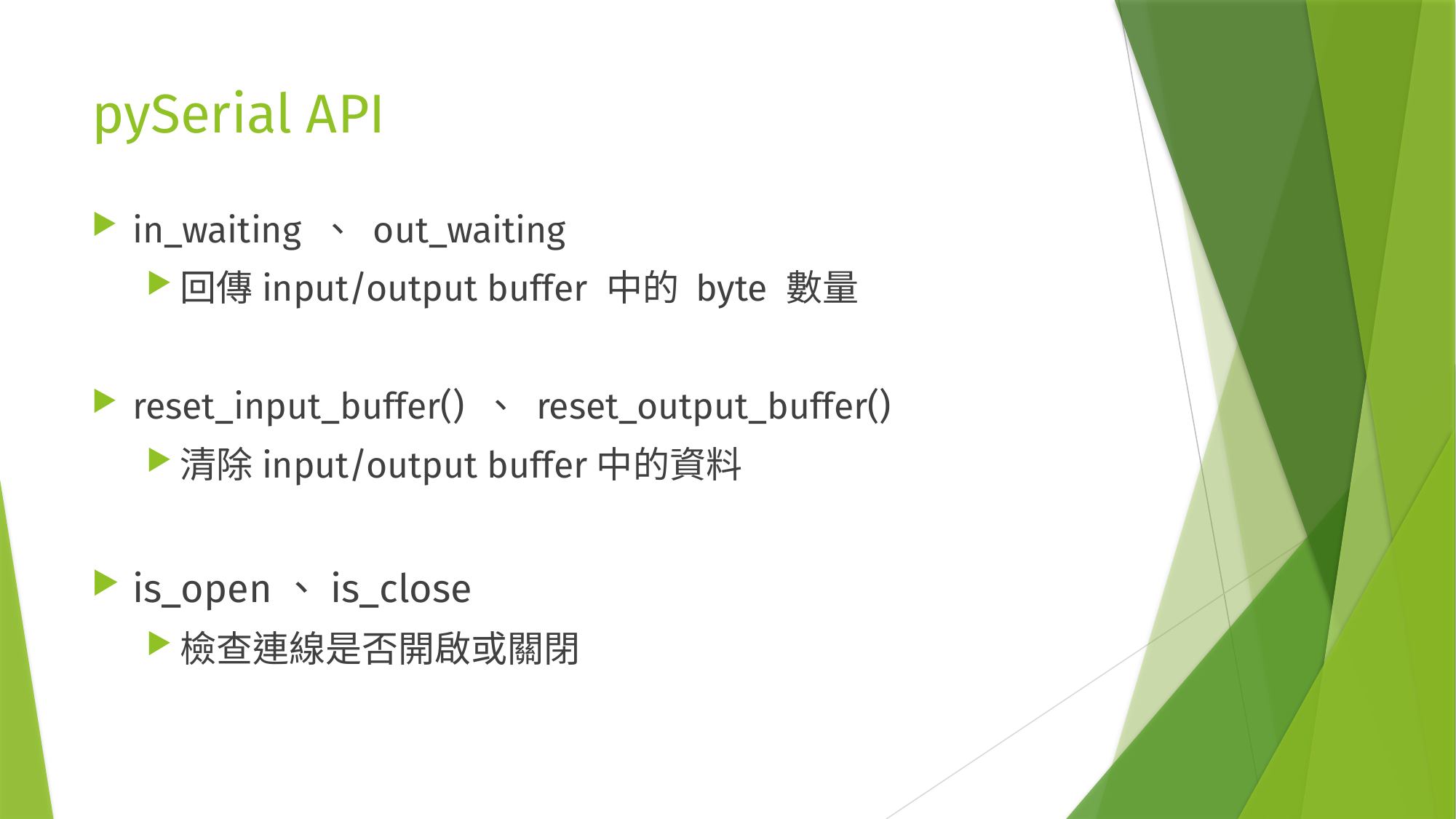

# pySerial API
in_waiting 、 out_waiting
回傳input/output buffer 中的 byte 數量

reset_input_buffer() 、 reset_output_buffer()
清除input/output buffer中的資料

is_open、is_close
檢查連線是否開啟或關閉